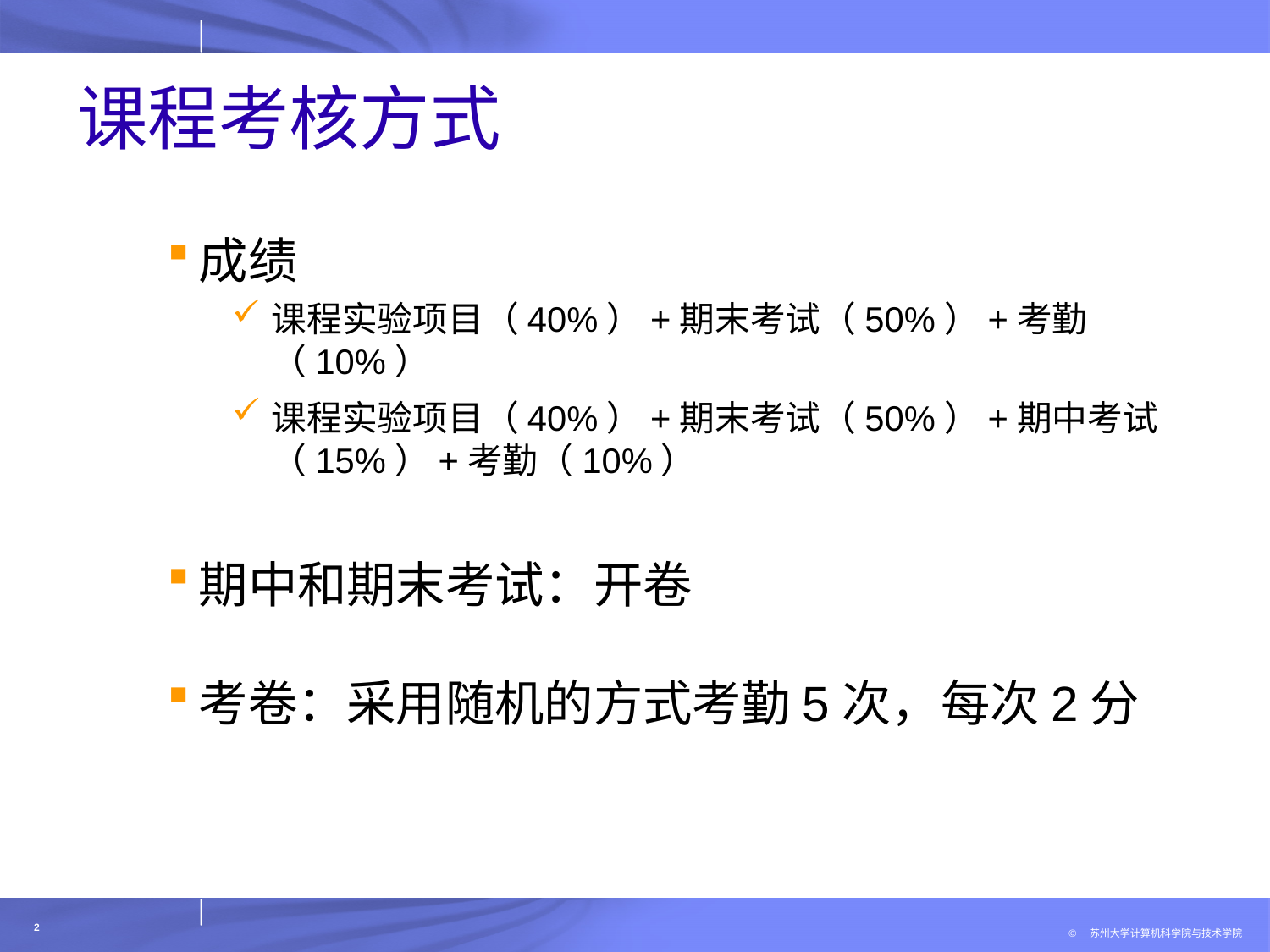

# 课程考核方式
成绩
课程实验项目（40%）+期末考试（50%）+考勤（10%）
课程实验项目（40%）+期末考试（50%）+期中考试（15%）+考勤（10%）

期中和期末考试：开卷

考卷：采用随机的方式考勤5次，每次2分
2